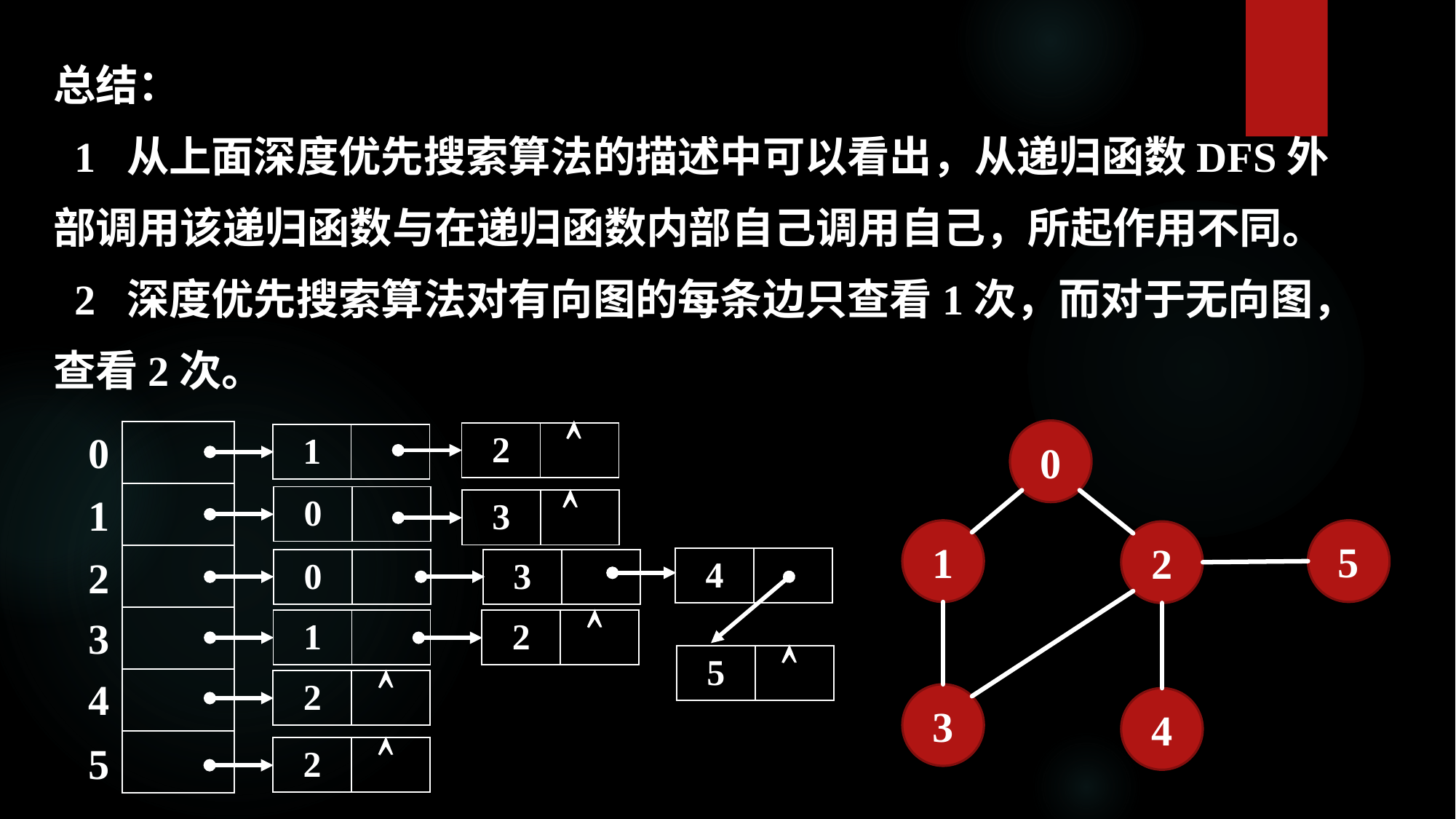

总结：
  1  从上面深度优先搜索算法的描述中可以看出，从递归函数DFS外部调用该递归函数与在递归函数内部自己调用自己，所起作用不同。
  2  深度优先搜索算法对有向图的每条边只查看1次，而对于无向图，查看2次。

∧
0
0
|  |
| --- |
|  |
|  |
|  |
|  |
|  |
| 2 |  |
| --- | --- |
| 1 |  |
| --- | --- |
∧
1
| 0 |  |
| --- | --- |
| 3 |  |
| --- | --- |
5
1
2
2
| 4 |  |
| --- | --- |
| 0 |  |
| --- | --- |
| 3 |  |
| --- | --- |
∧
3
| 1 |  |
| --- | --- |
| 2 |  |
| --- | --- |
∧
| 5 |  |
| --- | --- |
∧
4
| 2 |  |
| --- | --- |
3
4
∧
5
| 2 |  |
| --- | --- |